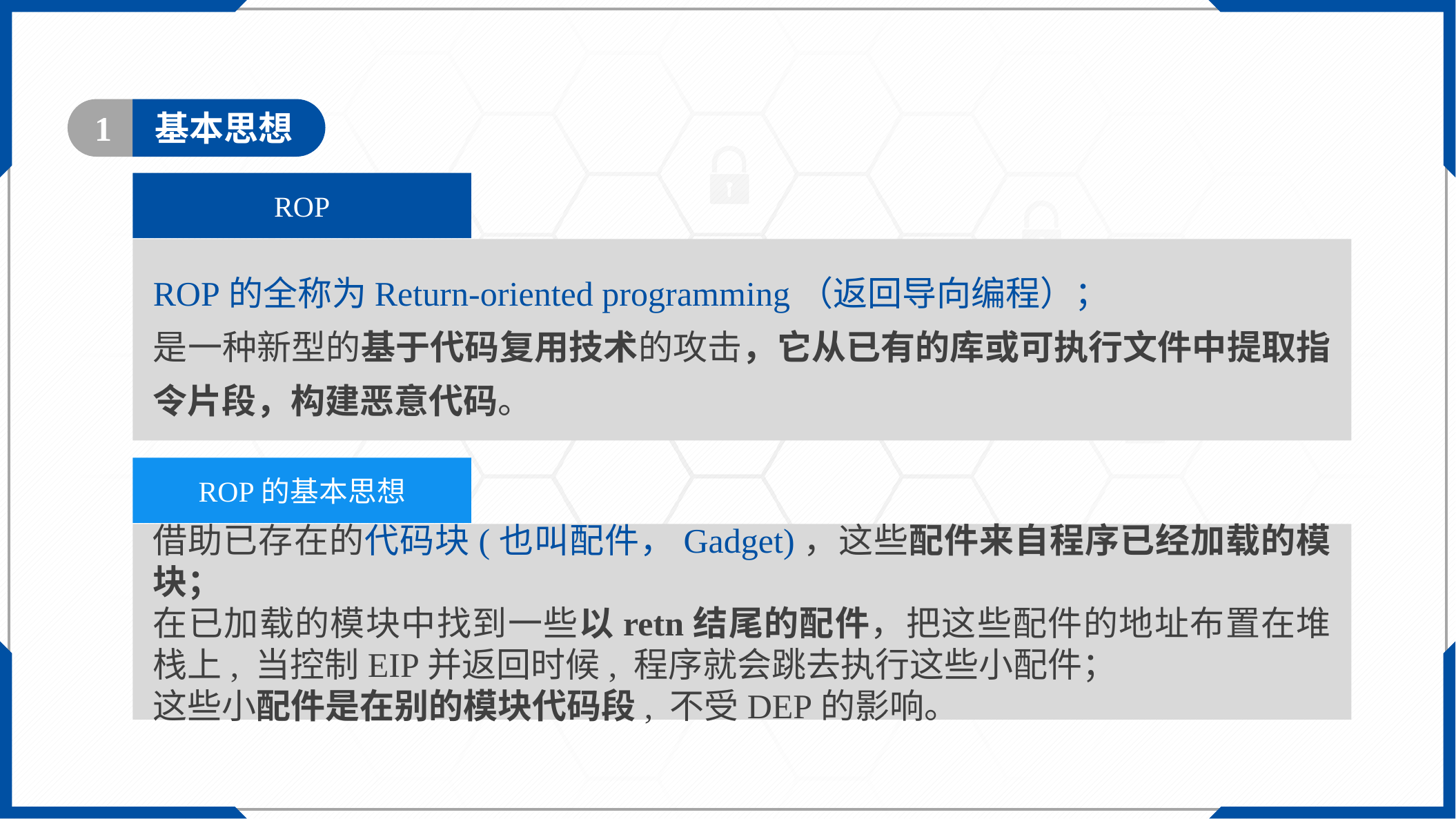

1
基本思想
ROP
ROP的全称为Return-oriented programming（返回导向编程）；
是一种新型的基于代码复用技术的攻击，它从已有的库或可执行文件中提取指令片段，构建恶意代码。
ROP的基本思想
借助已存在的代码块(也叫配件，Gadget)，这些配件来自程序已经加载的模块；
在已加载的模块中找到一些以retn结尾的配件，把这些配件的地址布置在堆栈上, 当控制EIP并返回时候, 程序就会跳去执行这些小配件；
这些小配件是在别的模块代码段, 不受DEP的影响。